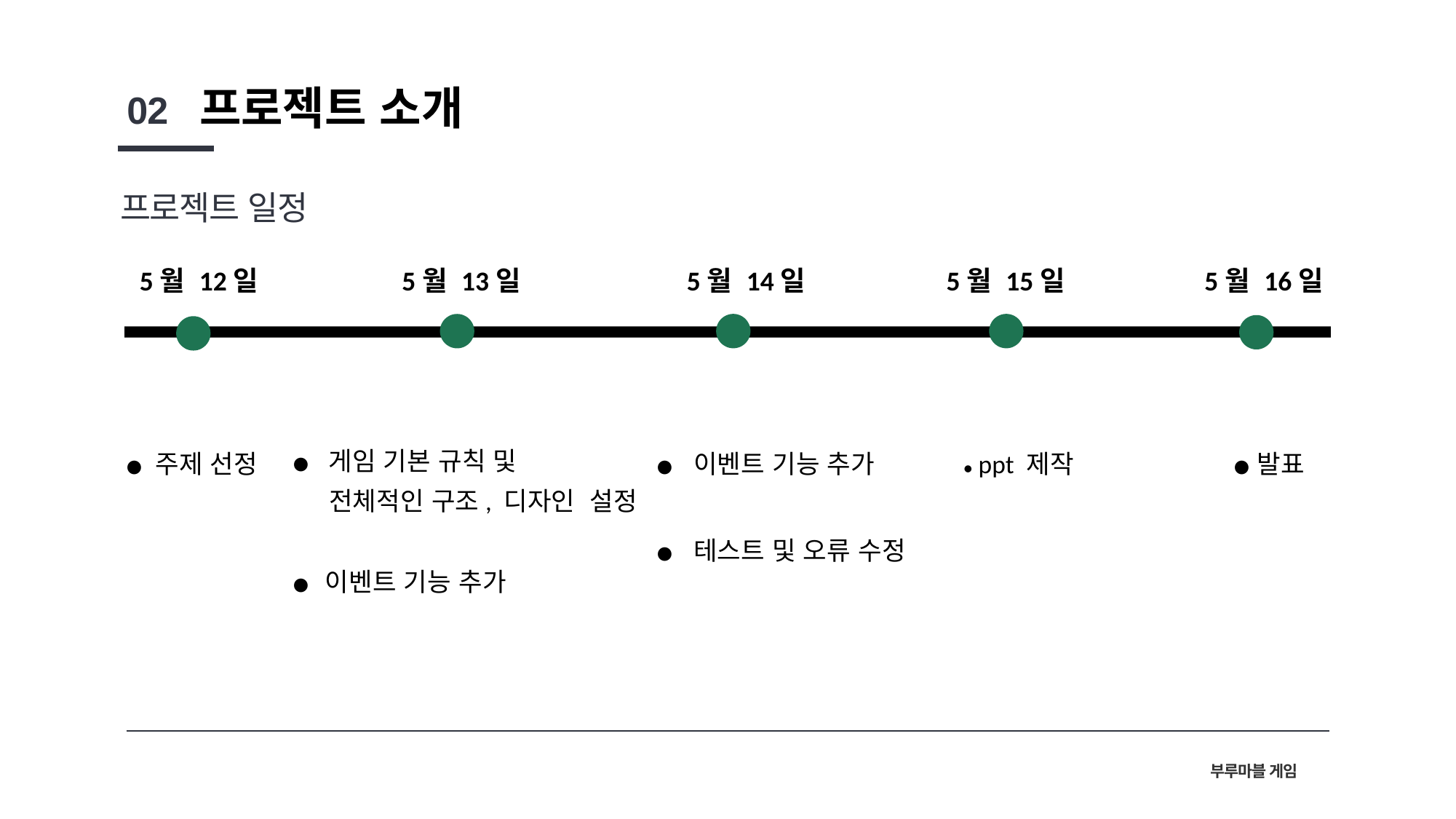

프로젝트 소개
02
프로젝트 일정
5월 12일
5월 13일
5월 14일
5월 15일
5월 16일

● 주제 선정

●   게임 기본 규칙 및
    전체적인 구조, 디자인  설정

●   이벤트 기능 추가

●  이벤트 기능 추가

●  테스트 및 오류 수정
● ppt 제작
● 발표
부루마블 게임